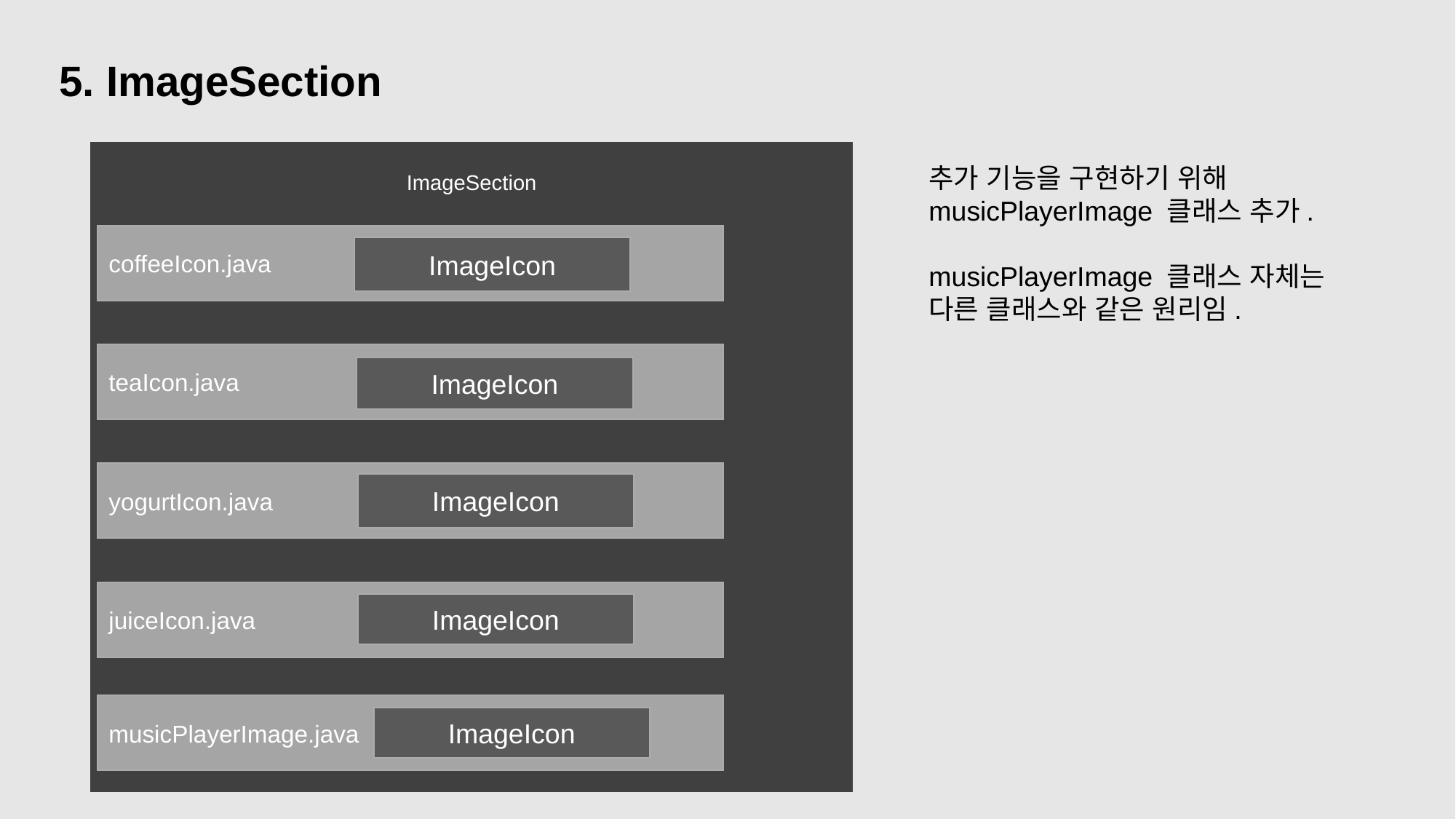

5. ImageSection

ImageSection
coffeeIcon.java
teaIcon.java
yogurtIcon.java
juiceIcon.java
ImageIcon
ImageIcon
ImageIcon
ImageIcon
추가 기능을 구현하기 위해
musicPlayerImage 클래스 추가.

musicPlayerImage 클래스 자체는 다른 클래스와 같은 원리임.
musicPlayerImage.java
ImageIcon